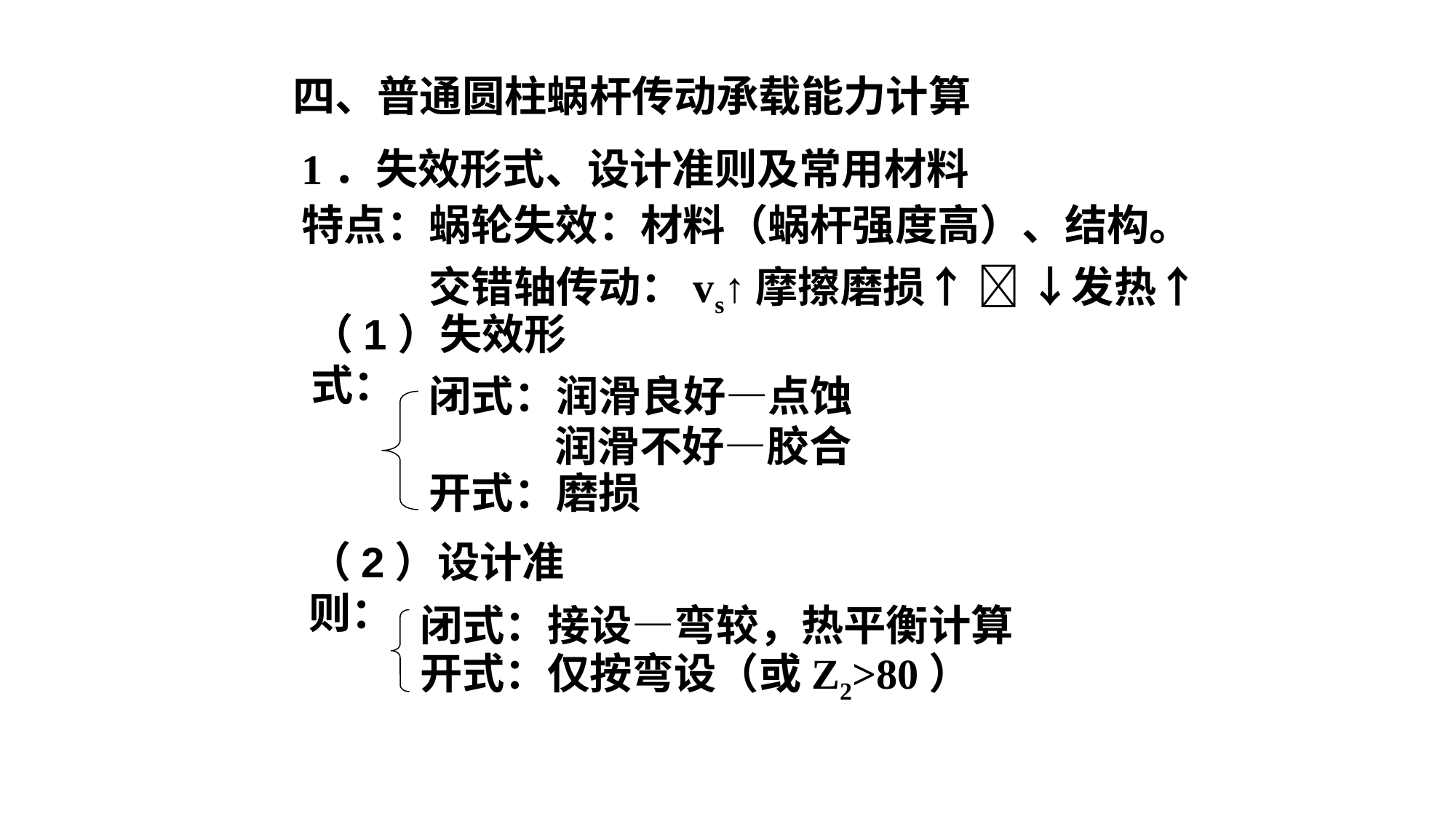

四、普通圆柱蜗杆传动承载能力计算
1．失效形式、设计准则及常用材料
特点：蜗轮失效：材料（蜗杆强度高）、结构。
交错轴传动：vs↑摩擦磨损↑ η ↓发热↑
（1）失效形式：
闭式：润滑良好—点蚀
            润滑不好—胶合
开式：磨损

（2）设计准则：
闭式：接设—弯较，热平衡计算
开式：仅按弯设（或Z2>80）